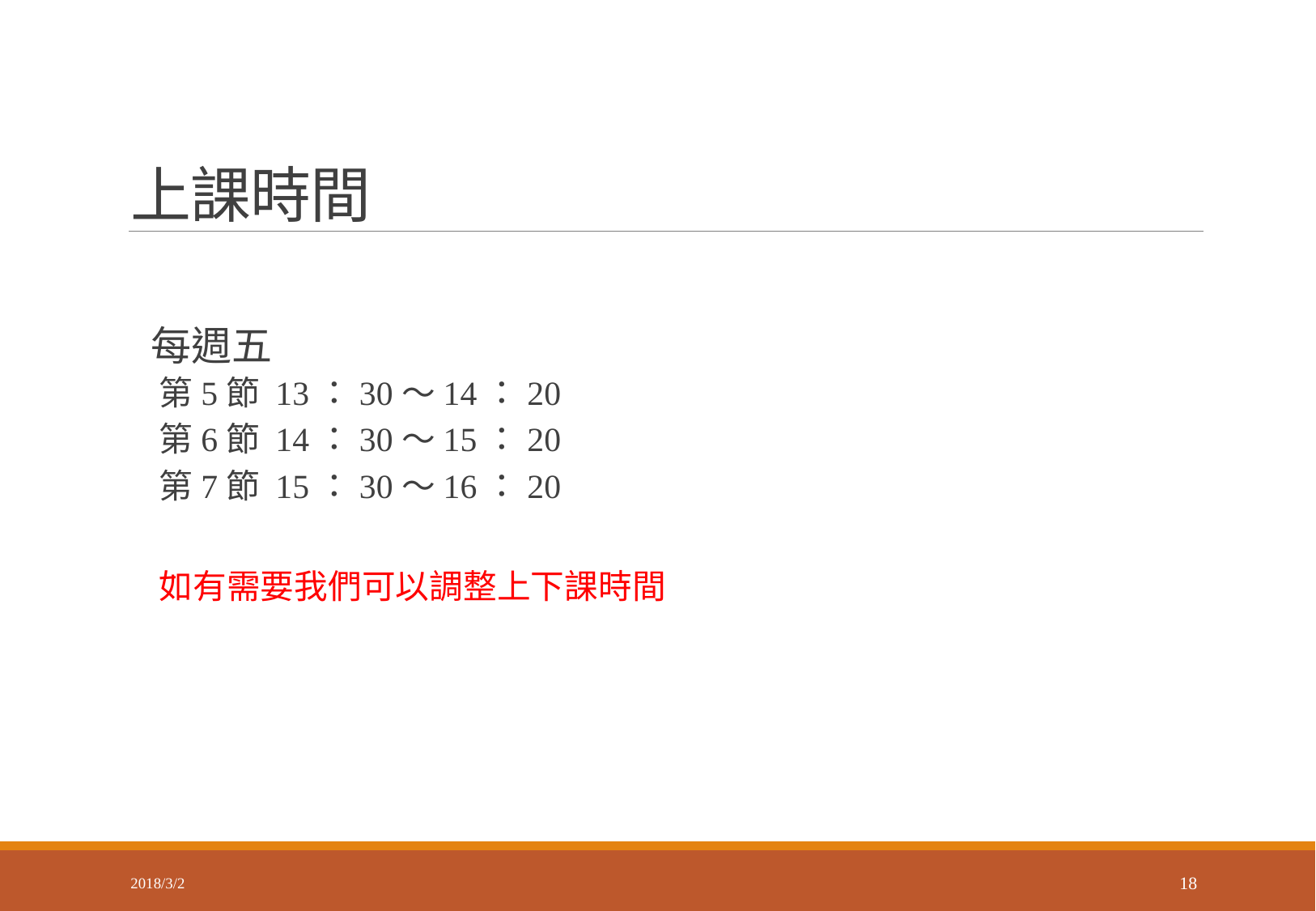

# 上課時間

 每週五
第5節 13：30～14：20
第6節 14：30～15：20
第7節 15：30～16：20

如有需要我們可以調整上下課時間
2018/3/2
18